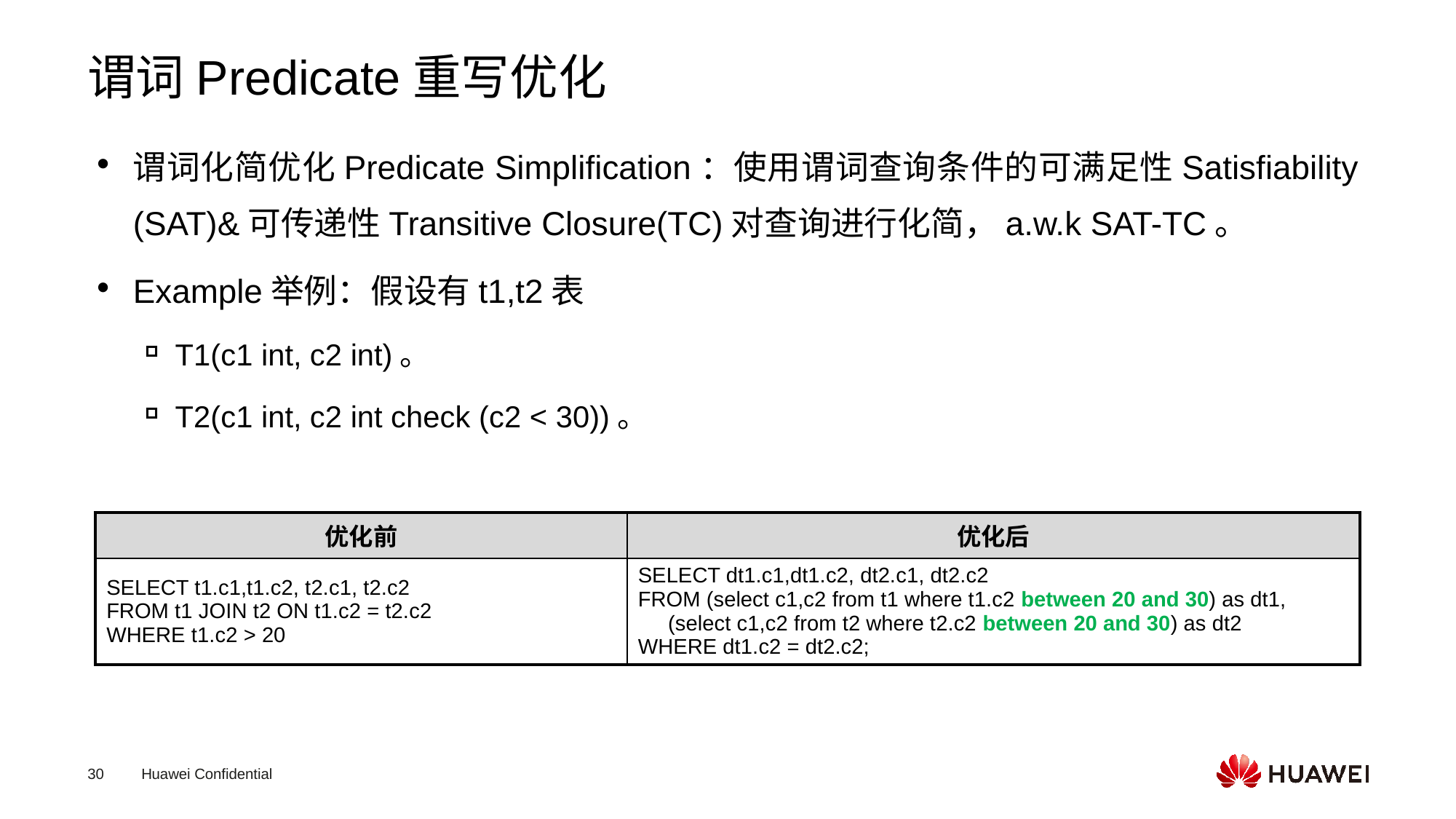

# 谓词Predicate重写优化
谓词化简优化Predicate Simplification：使用谓词查询条件的可满足性Satisfiability (SAT)&可传递性Transitive Closure(TC)对查询进行化简，a.w.k SAT-TC。
Example举例：假设有t1,t2表
T1(c1 int, c2 int)。
T2(c1 int, c2 int check (c2 < 30))。

| 优化前 | 优化后 |
| --- | --- |
| SELECT t1.c1,t1.c2, t2.c1, t2.c2 FROM t1 JOIN t2 ON t1.c2 = t2.c2 WHERE t1.c2 > 20 | SELECT dt1.c1,dt1.c2, dt2.c1, dt2.c2 FROM (select c1,c2 from t1 where t1.c2 between 20 and 30) as dt1, (select c1,c2 from t2 where t2.c2 between 20 and 30) as dt2 WHERE dt1.c2 = dt2.c2; |